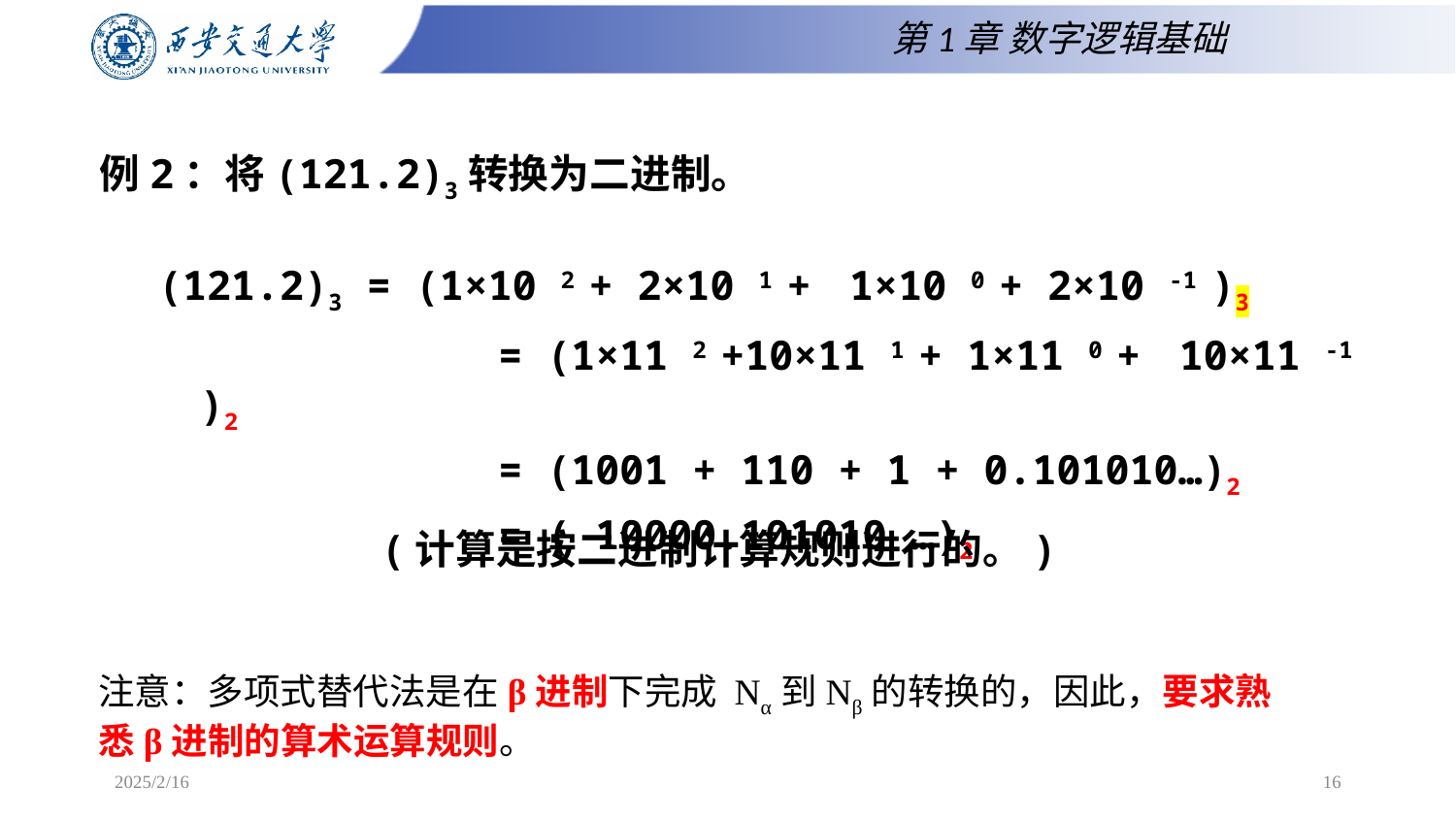

第1章 数字逻辑基础

# 例2：将(121.2)3转换为二进制。
(121.2)3 = (1×10 2 + 2×10 1 +  1×10 0 + 2×10 -1 )3
              = (1×11 2 +10×11 1 + 1×11 0 +  10×11 -1  )2
              = (1001 + 110 + 1 + 0.101010…)2
              = ( 10000.101010 …)2

     (计算是按二进制计算规则进行的。)
注意：多项式替代法是在β进制下完成 Nα到Nβ的转换的，因此，要求熟悉β进制的算术运算规则。
2025/2/16
16